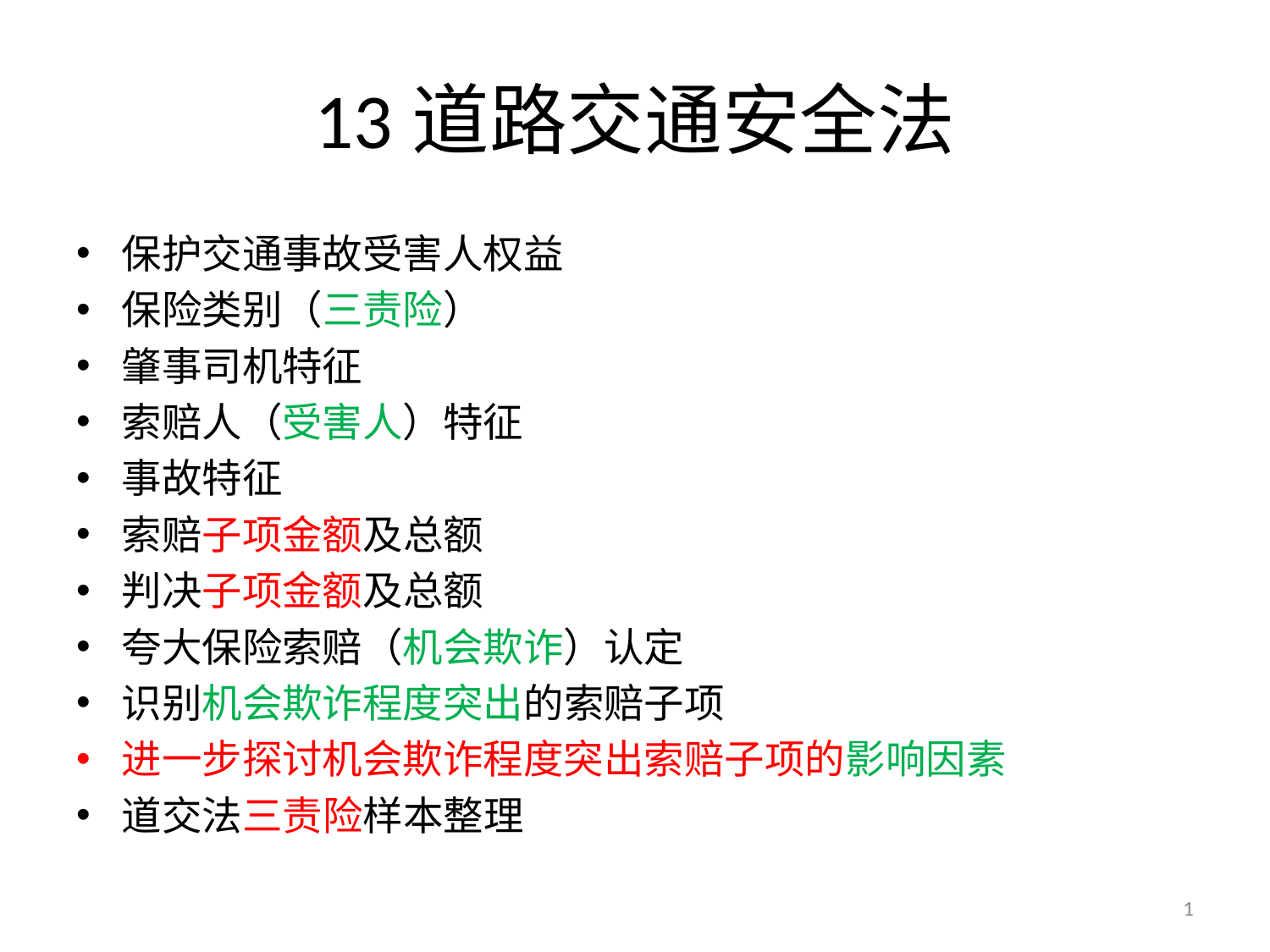

# 13道路交通安全法
保护交通事故受害人权益
保险类别（三责险）
肇事司机特征
索赔人（受害人）特征
事故特征
索赔子项金额及总额
判决子项金额及总额
夸大保险索赔（机会欺诈）认定
识别机会欺诈程度突出的索赔子项
进一步探讨机会欺诈程度突出索赔子项的影响因素
道交法三责险样本整理

1